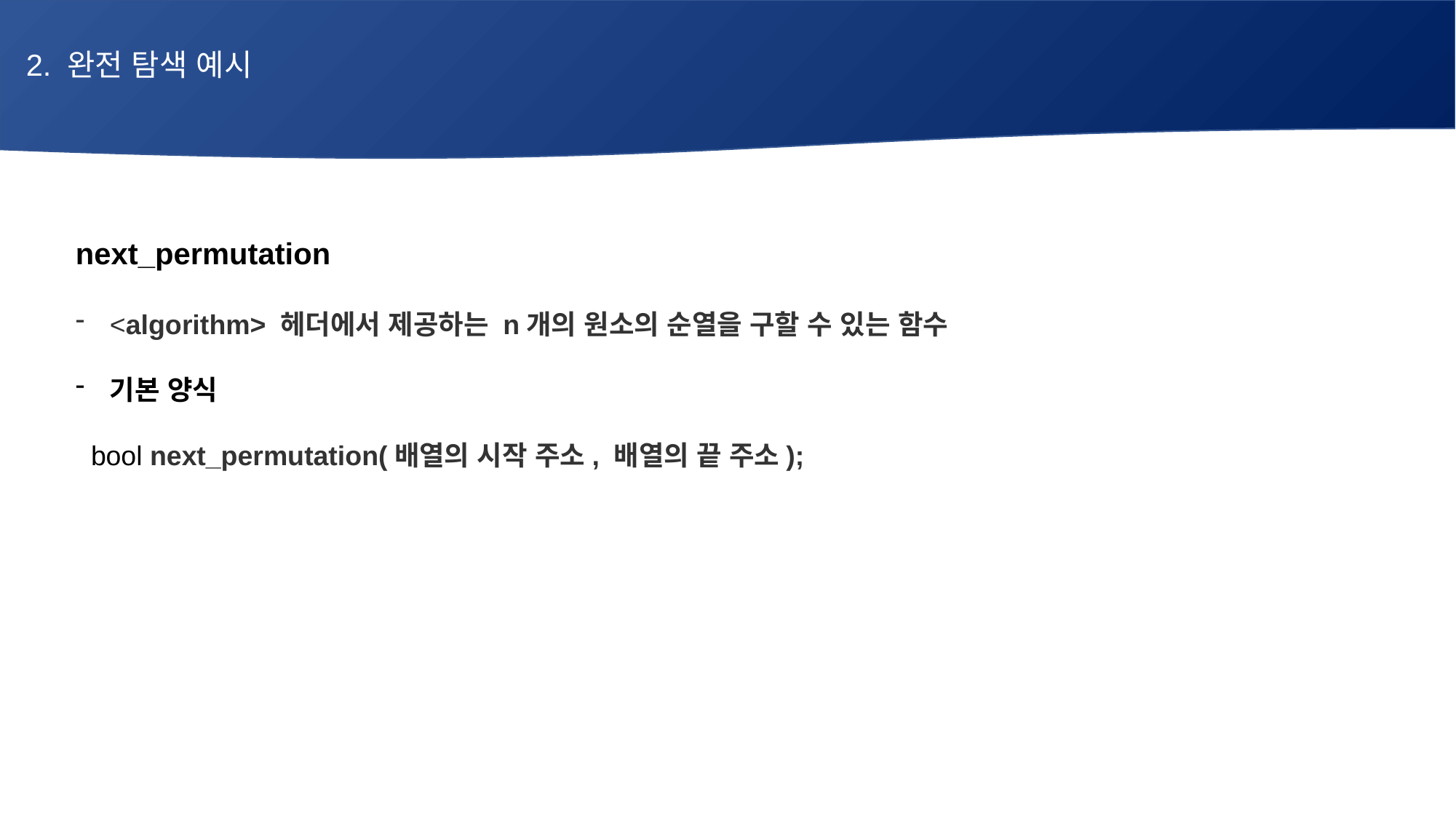

2. 완전 탐색 예시
# 매주 1 과제 LV2
next_permutation

<algorithm> 헤더에서 제공하는 n개의 원소의 순열을 구할 수 있는 함수

기본 양식

  bool next_permutation(배열의 시작 주소, 배열의 끝 주소);